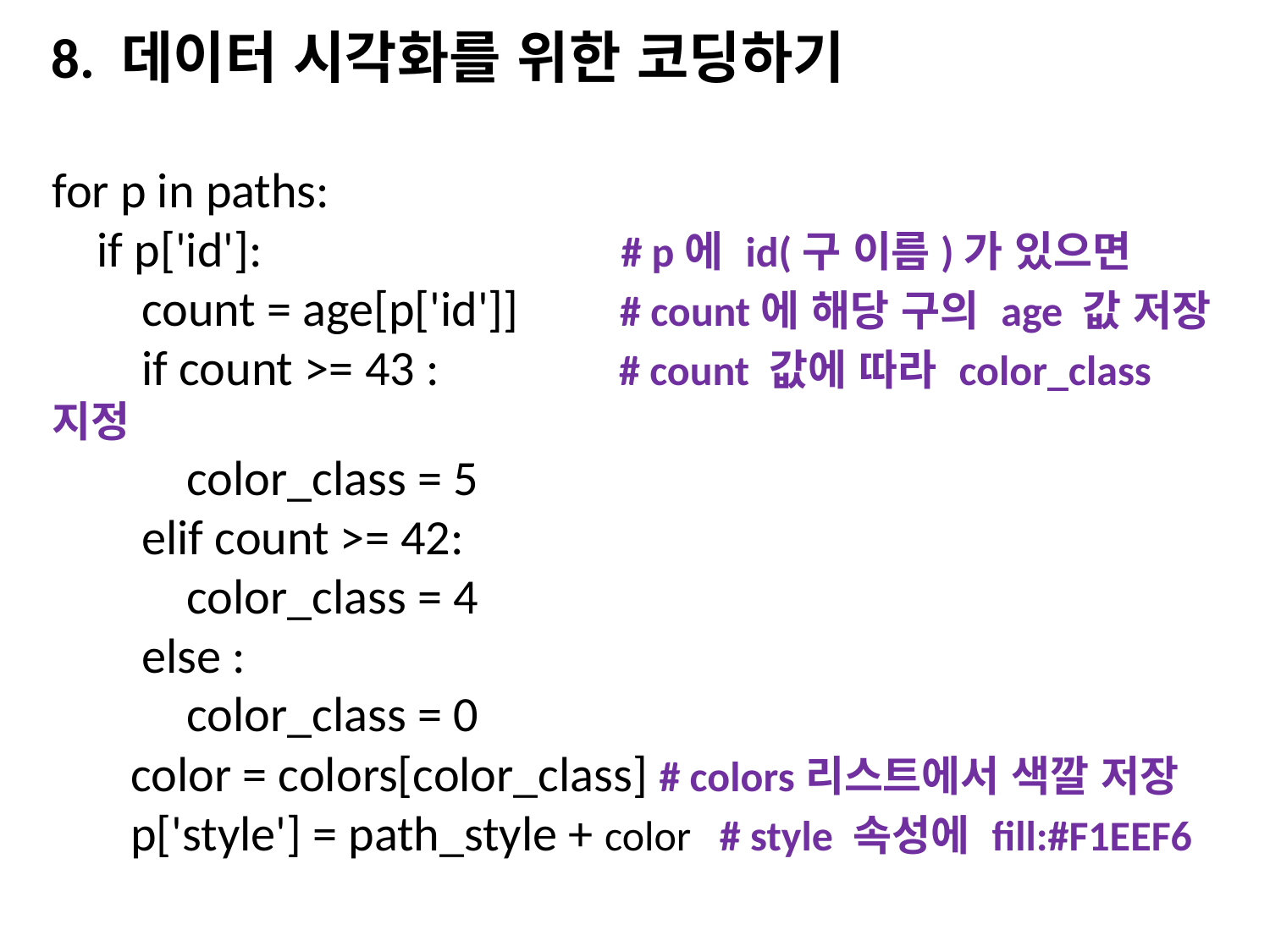

8. 데이터 시각화를 위한 코딩하기
for p in paths:
    if p['id']:                                # p에 id(구 이름)가 있으면
        count = age[p['id']]         # count에 해당 구의 age 값 저장
        if count >= 43 :                # count 값에 따라 color_class 지정
            color_class = 5
        elif count >= 42:
            color_class = 4
        else :
            color_class = 0
       color = colors[color_class] # colors리스트에서 색깔 저장
       p['style'] = path_style + color   # style 속성에 fill:#F1EEF6